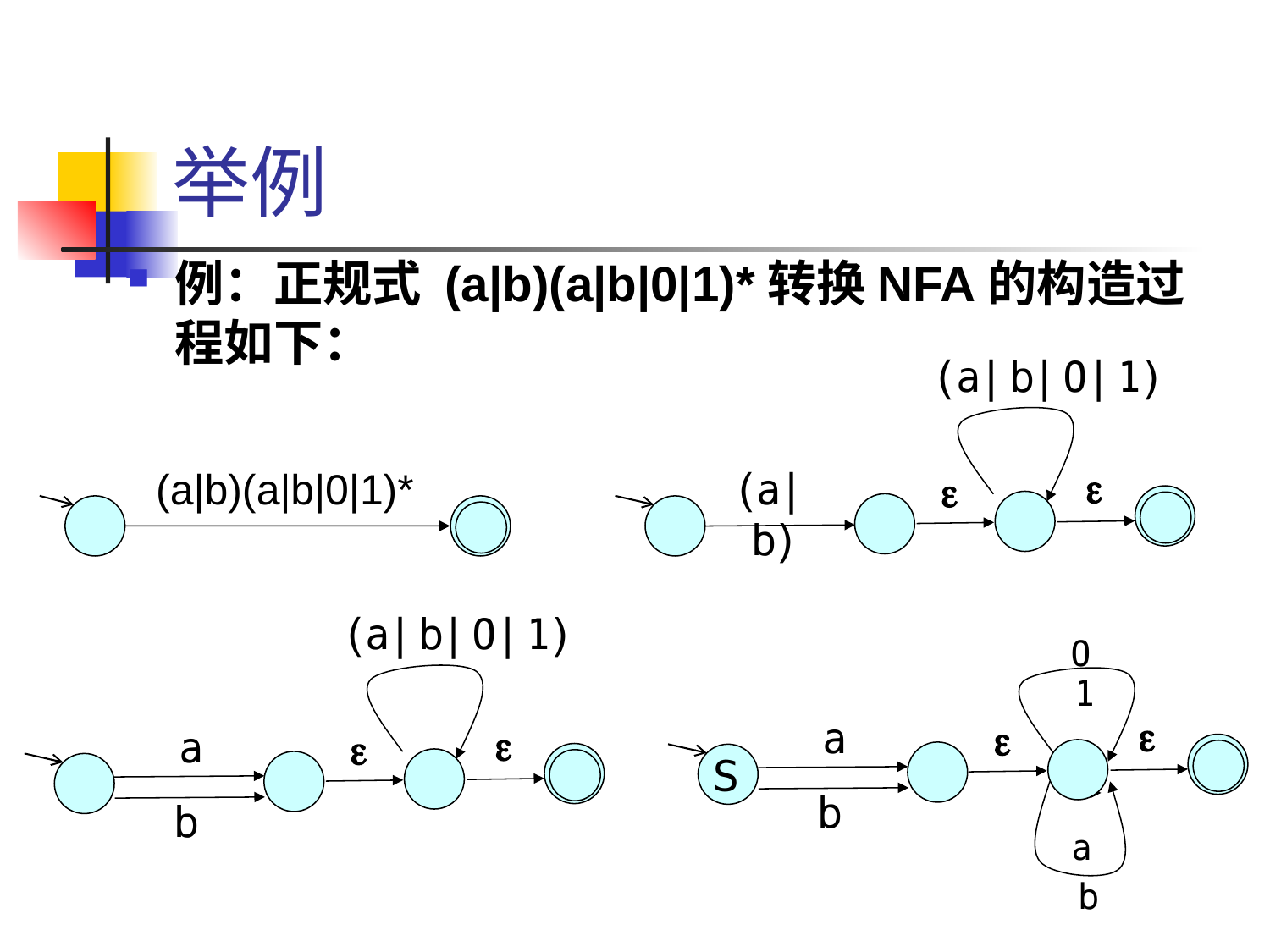

# 举例
例：正规式 (a|b)(a|b|0|1)*转换NFA的构造过程如下：
(a|b|0|1)

ε
(a|b)(a|b|0|1)*
(a|b)
ε
Z

Z

(a|b|0|1)
0

1
ε
a
ε
ε
a
ε
Z

Z

 S

b

b

a
b